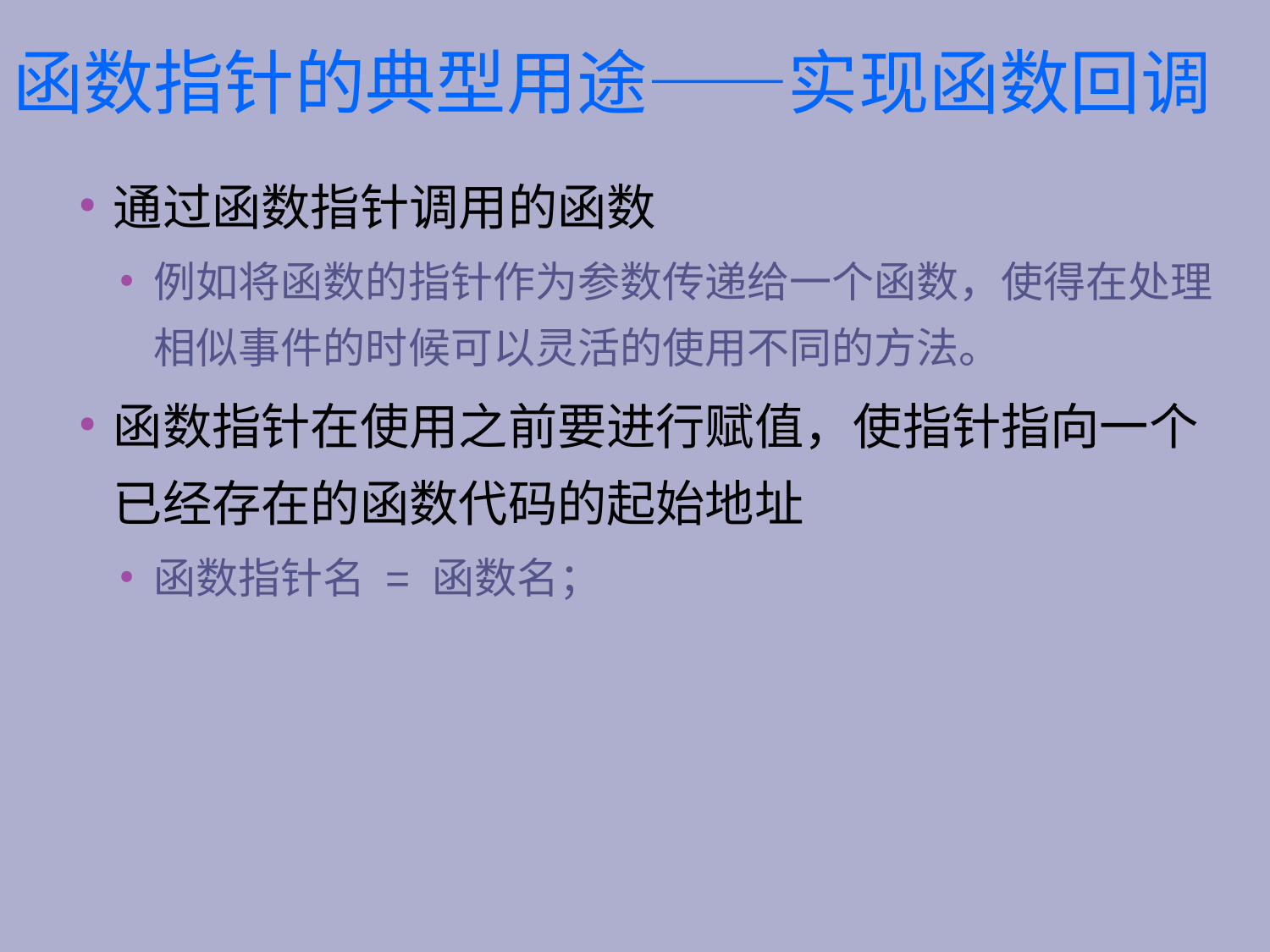

# 函数指针的典型用途——实现函数回调
通过函数指针调用的函数
例如将函数的指针作为参数传递给一个函数，使得在处理相似事件的时候可以灵活的使用不同的方法。
函数指针在使用之前要进行赋值，使指针指向一个已经存在的函数代码的起始地址
函数指针名 = 函数名；